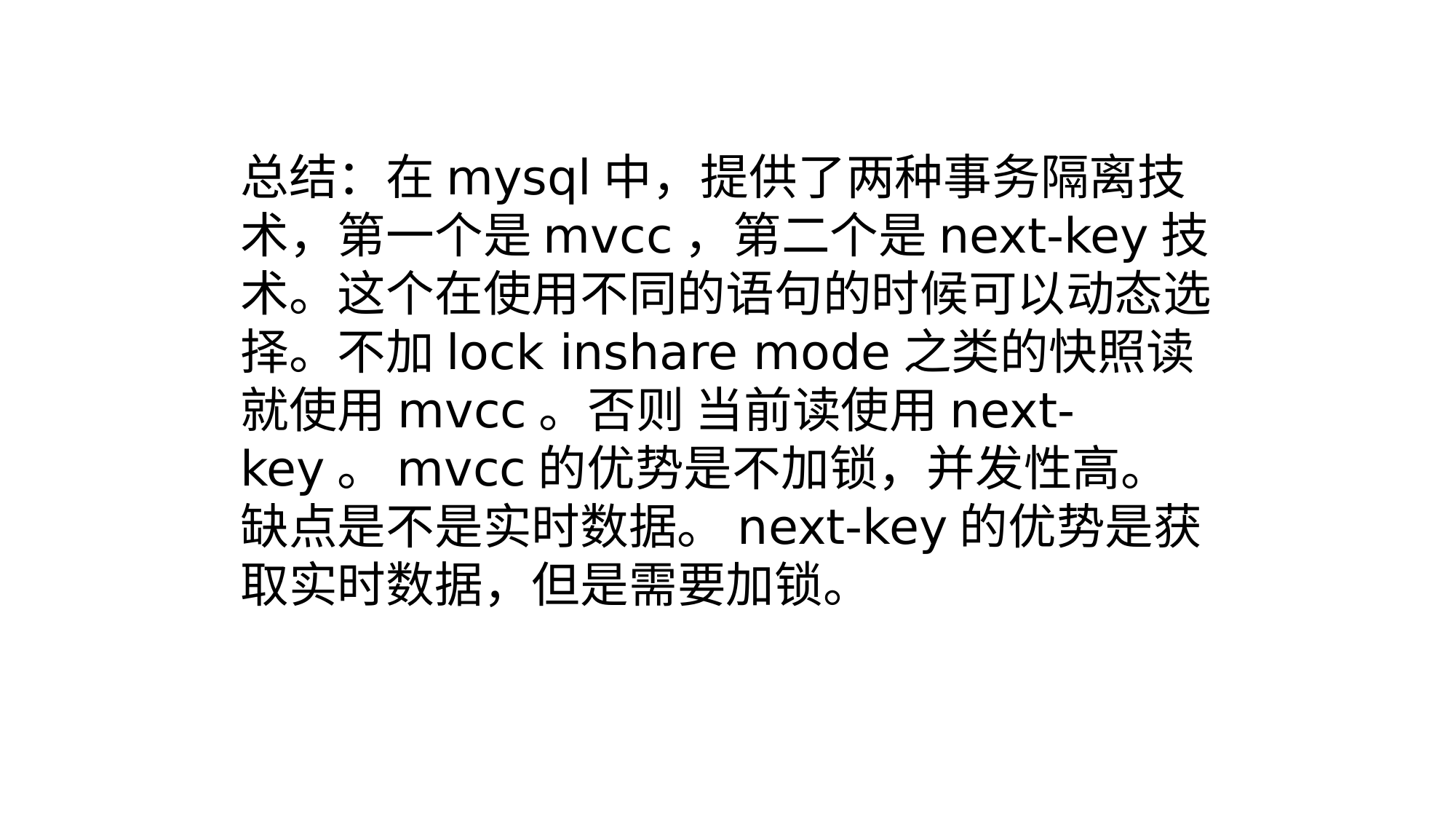

总结：在mysql中，提供了两种事务隔离技术，第一个是mvcc，第二个是next-key技术。这个在使用不同的语句的时候可以动态选择。不加lock inshare mode之类的快照读就使用mvcc。否则 当前读使用next-key。mvcc的优势是不加锁，并发性高。缺点是不是实时数据。next-key的优势是获取实时数据，但是需要加锁。